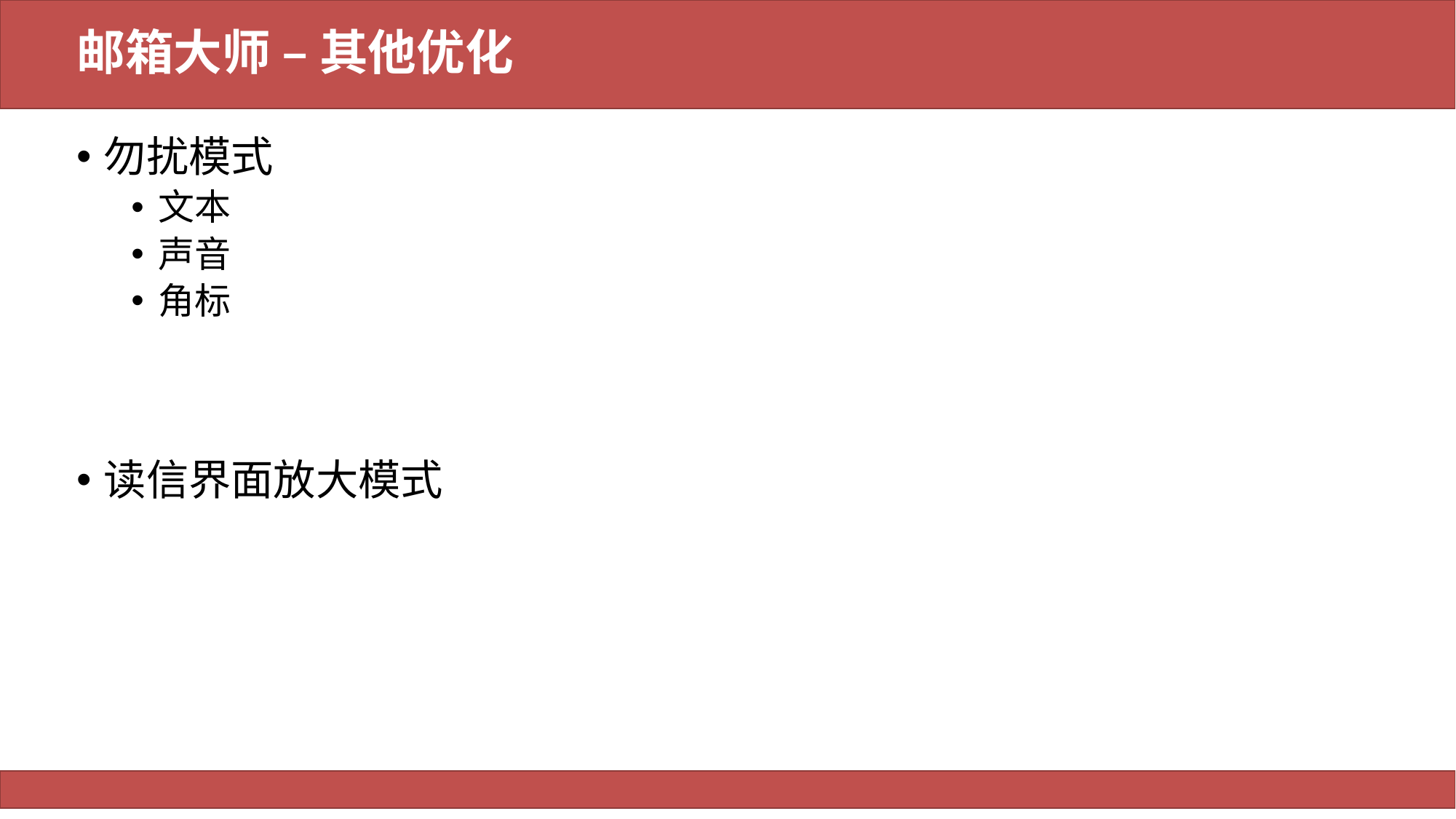

# 邮箱大师 – 其他优化
勿扰模式
文本
声音
角标

读信界面放大模式